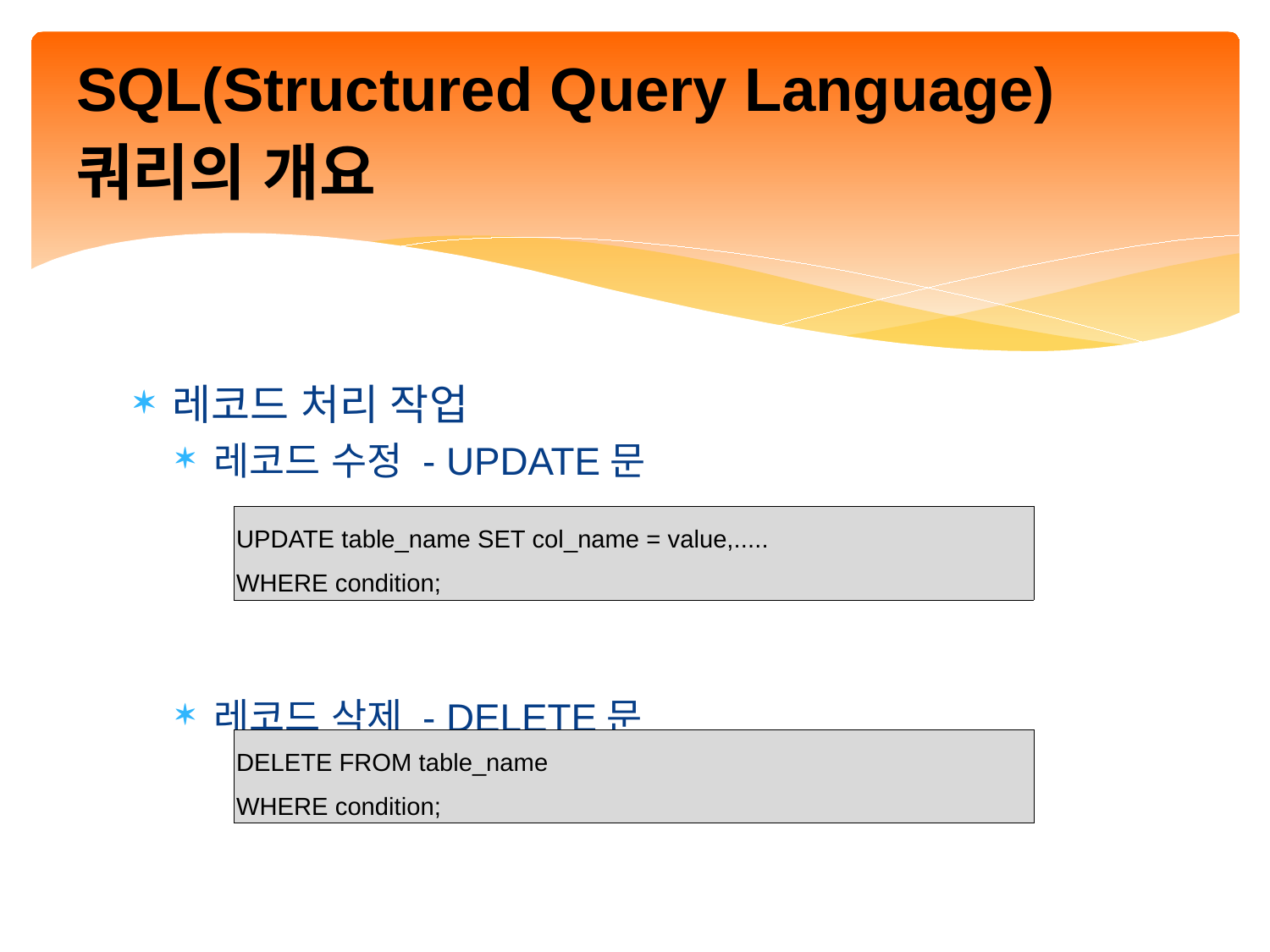

# SQL(Structured Query Language) 쿼리의 개요
레코드 처리 작업
레코드 수정 - UPDATE문

레코드 삭제 - DELETE문

| UPDATE table\_name SET col\_name = value,..... WHERE condition; |
| --- |
| DELETE FROM table\_name WHERE condition; |
| --- |